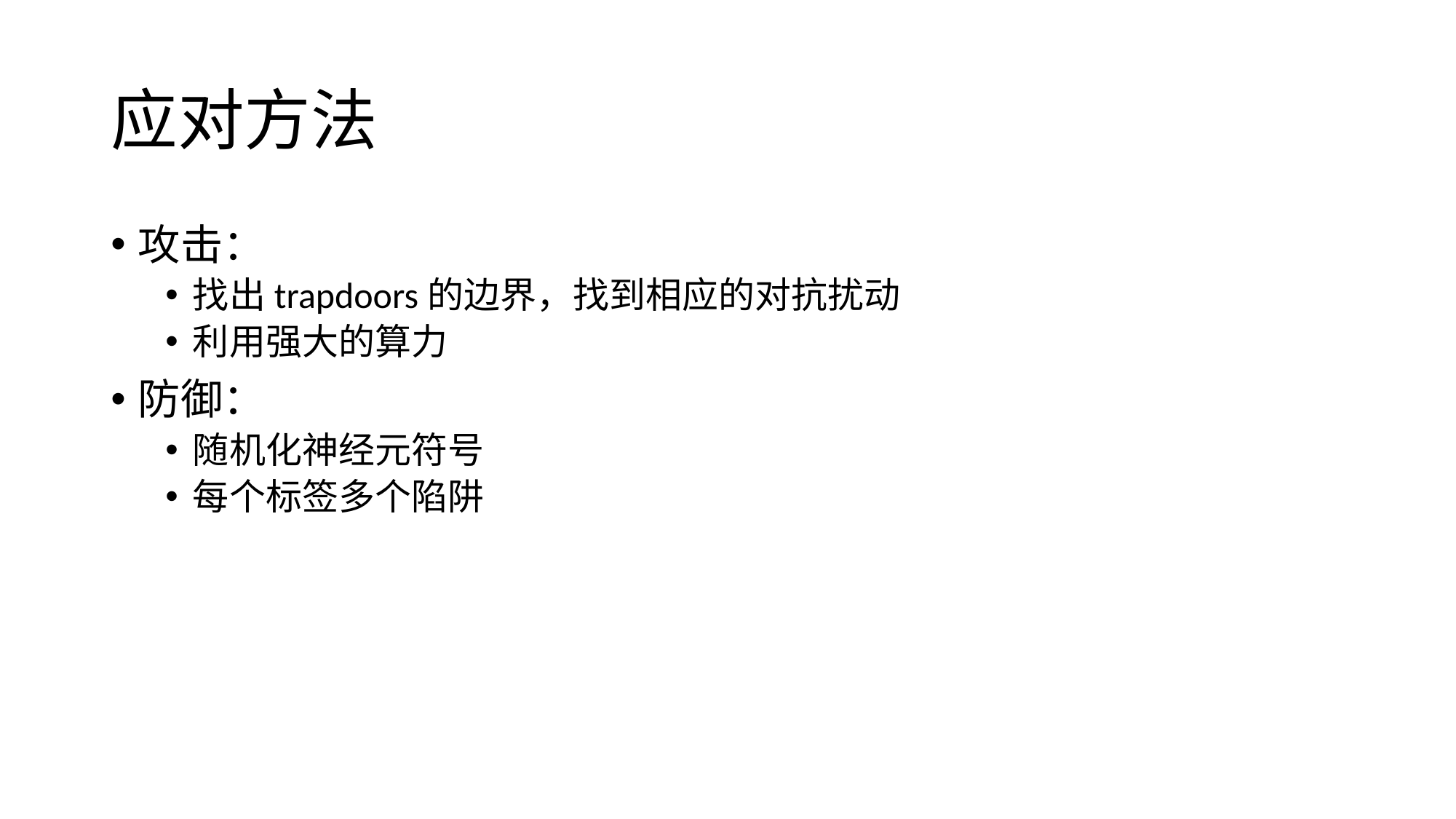

# 应对方法
攻击：
找出trapdoors的边界，找到相应的对抗扰动
利用强大的算力
防御：
随机化神经元符号
每个标签多个陷阱